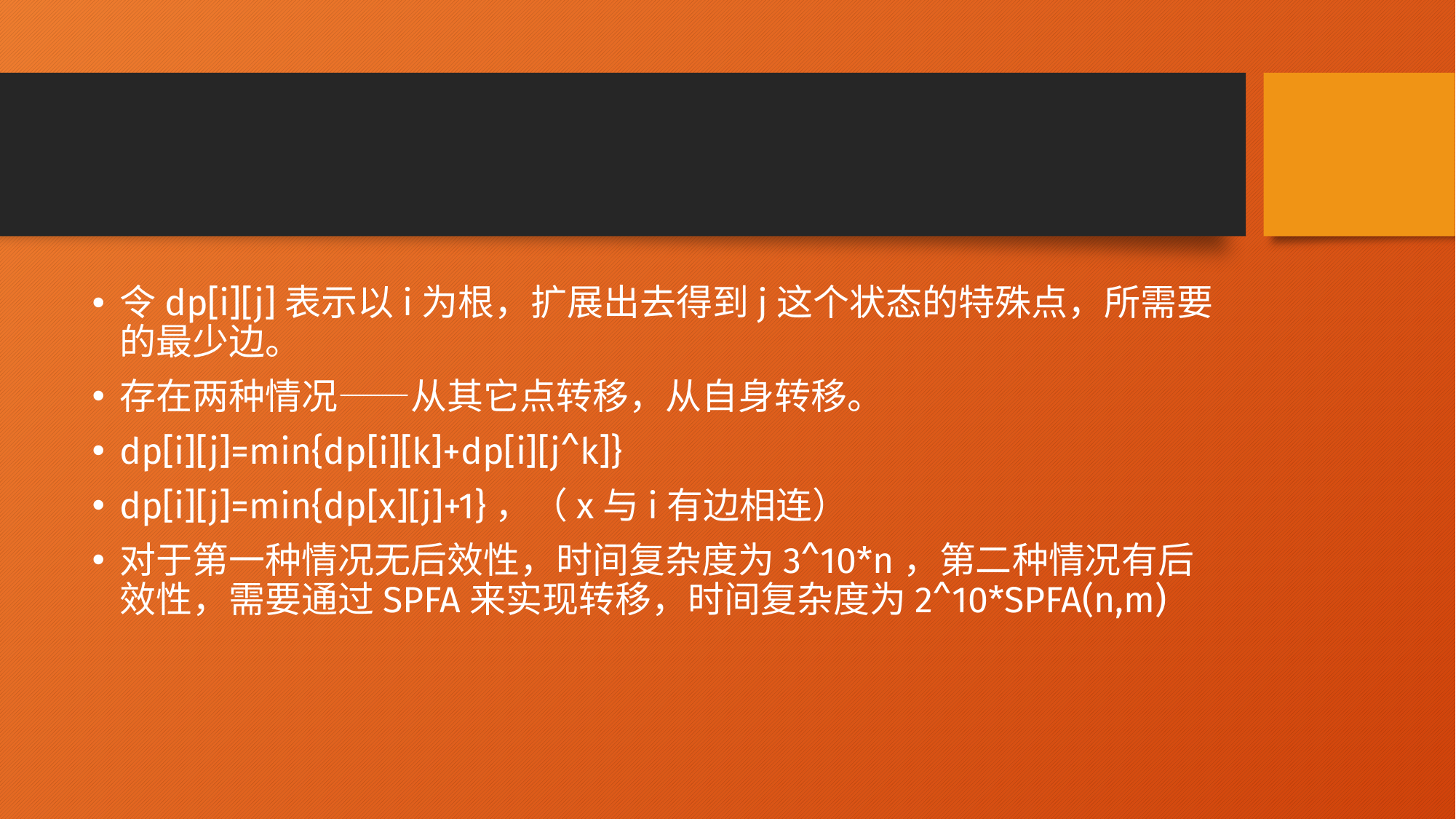

#
令dp[i][j]表示以i为根，扩展出去得到j这个状态的特殊点，所需要的最少边。
存在两种情况——从其它点转移，从自身转移。
dp[i][j]=min{dp[i][k]+dp[i][j^k]}
dp[i][j]=min{dp[x][j]+1}，（x与i有边相连）
对于第一种情况无后效性，时间复杂度为3^10*n，第二种情况有后效性，需要通过SPFA来实现转移，时间复杂度为2^10*SPFA(n,m)